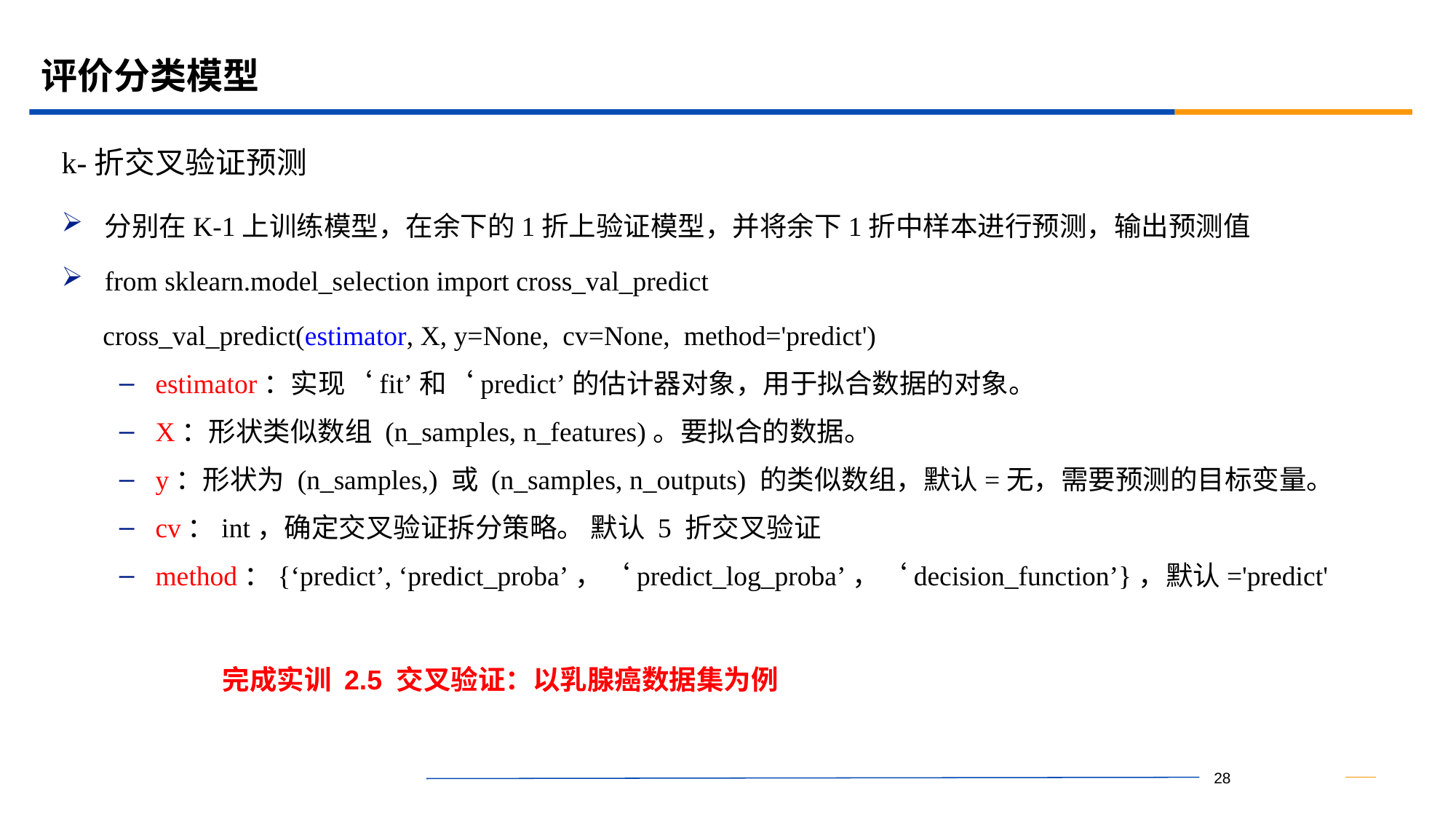

# 评价分类模型
k-折交叉验证预测
分别在K-1上训练模型，在余下的1折上验证模型，并将余下1折中样本进行预测，输出预测值
from sklearn.model_selection import cross_val_predict
      cross_val_predict(estimator, X, y=None,  cv=None,  method='predict')
estimator：实现‘fit’和‘predict’的估计器对象，用于拟合数据的对象。
X：形状类似数组 (n_samples, n_features)。要拟合的数据。
y：形状为 (n_samples,) 或 (n_samples, n_outputs) 的类似数组，默认=无，需要预测的目标变量。
cv：int，确定交叉验证拆分策略。 默认 5 折交叉验证
method：{‘predict’, ‘predict_proba’，‘predict_log_proba’，‘decision_function’}，默认='predict'
完成实训 2.5 交叉验证：以乳腺癌数据集为例